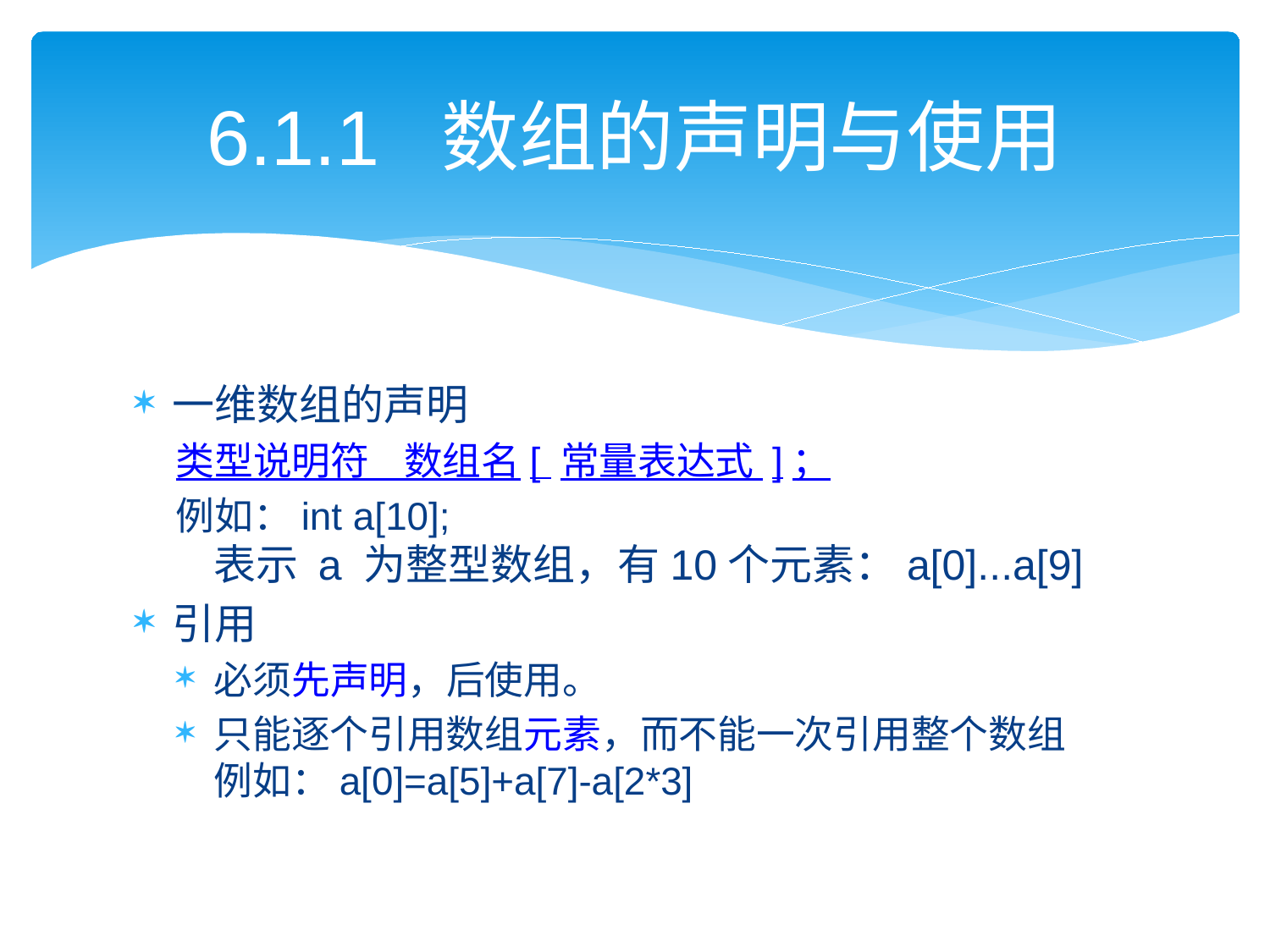

# 6.1.1  数组的声明与使用
一维数组的声明
类型说明符    数组名[ 常量表达式 ]；
例如：int a[10];
表示 a 为整型数组，有10个元素：a[0]...a[9]
引用
必须先声明，后使用。
只能逐个引用数组元素，而不能一次引用整个数组
例如：a[0]=a[5]+a[7]-a[2*3]